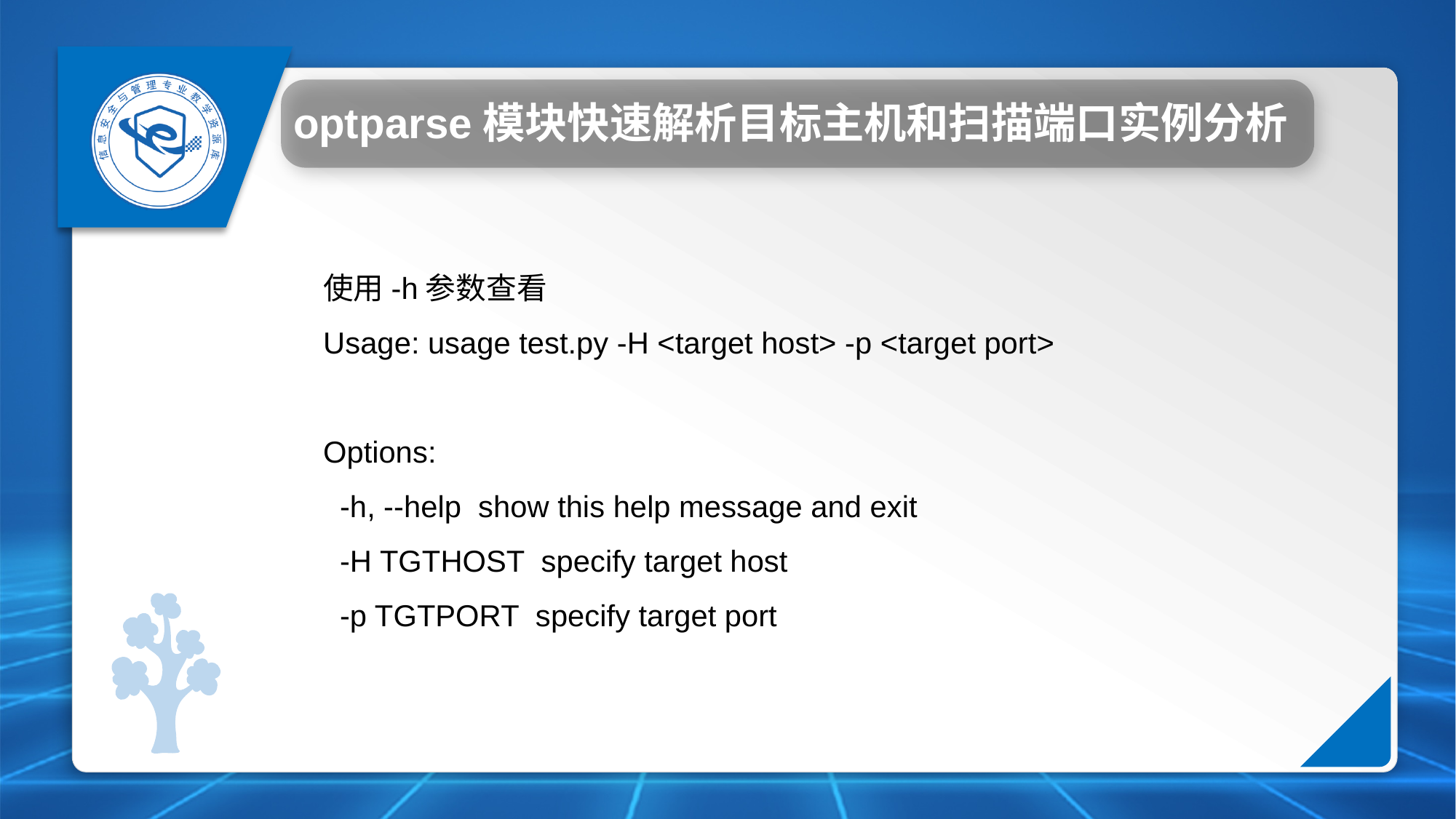

optparse模块快速解析目标主机和扫描端口实例分析
使用-h参数查看
Usage: usage test.py -H <target host> -p <target port>

Options:
  -h, --help  show this help message and exit
  -H TGTHOST  specify target host
  -p TGTPORT  specify target port